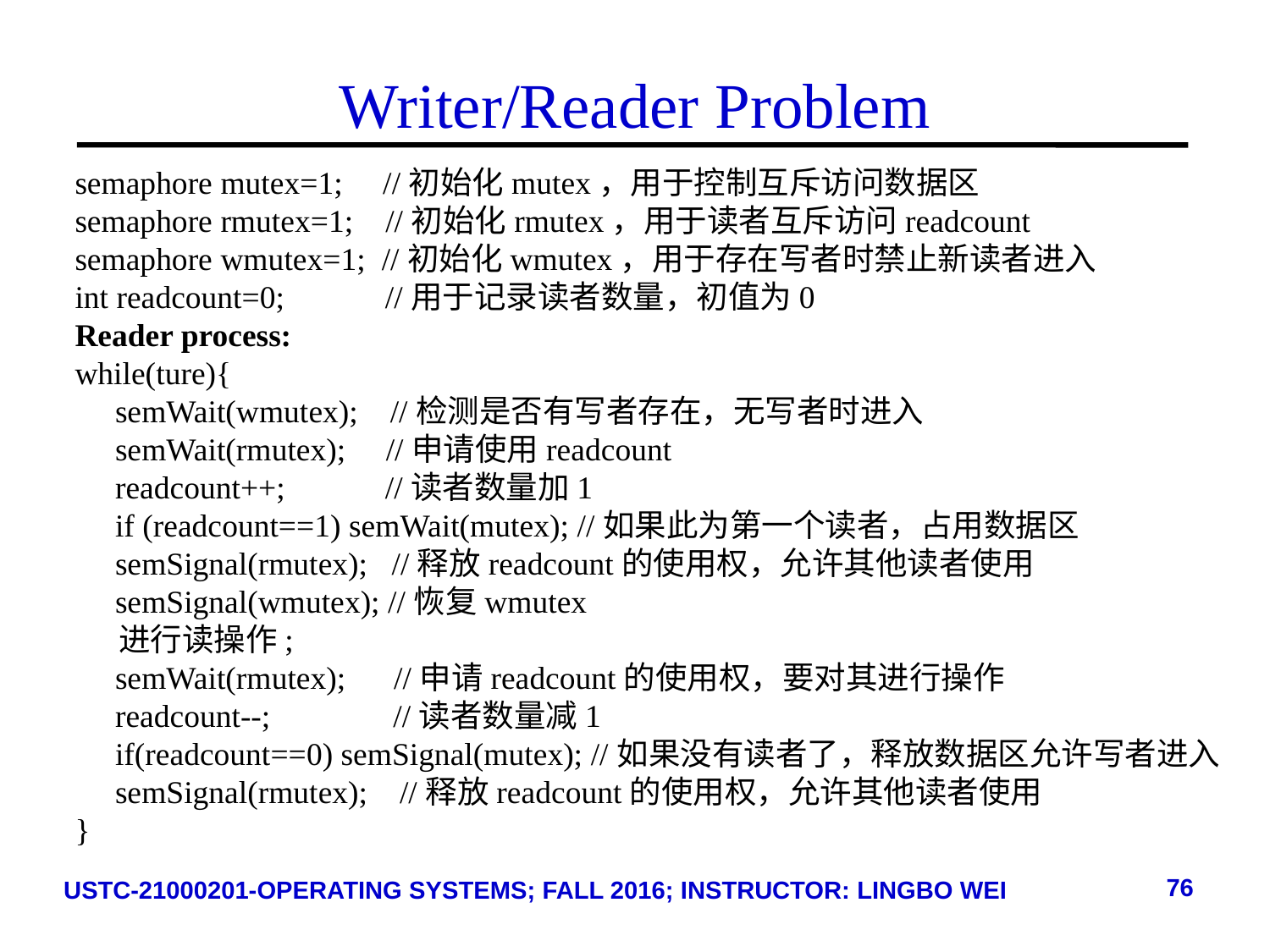

# Writer/Reader Problem
semaphore mutex=1;     //初始化mutex，用于控制互斥访问数据区
semaphore rmutex=1;    //初始化rmutex，用于读者互斥访问readcount
semaphore wmutex=1;  //初始化wmutex，用于存在写者时禁止新读者进入
int readcount=0;	       //用于记录读者数量，初值为0
Reader process:
while(ture){
     semWait(wmutex);    //检测是否有写者存在，无写者时进入
     semWait(rmutex);     //申请使用readcount
     readcount++;	       //读者数量加1
     if (readcount==1) semWait(mutex); //如果此为第一个读者，占用数据区
     semSignal(rmutex);   //释放readcount的使用权，允许其他读者使用
     semSignal(wmutex); //恢复wmutex
     进行读操作;
     semWait(rmutex);      //申请readcount的使用权，要对其进行操作
     readcount--;	        //读者数量减1
     if(readcount==0) semSignal(mutex); //如果没有读者了，释放数据区允许写者进入
     semSignal(rmutex);    //释放readcount的使用权，允许其他读者使用
}
76
USTC-21000201-OPERATING SYSTEMS; FALL 2016; INSTRUCTOR: LINGBO WEI